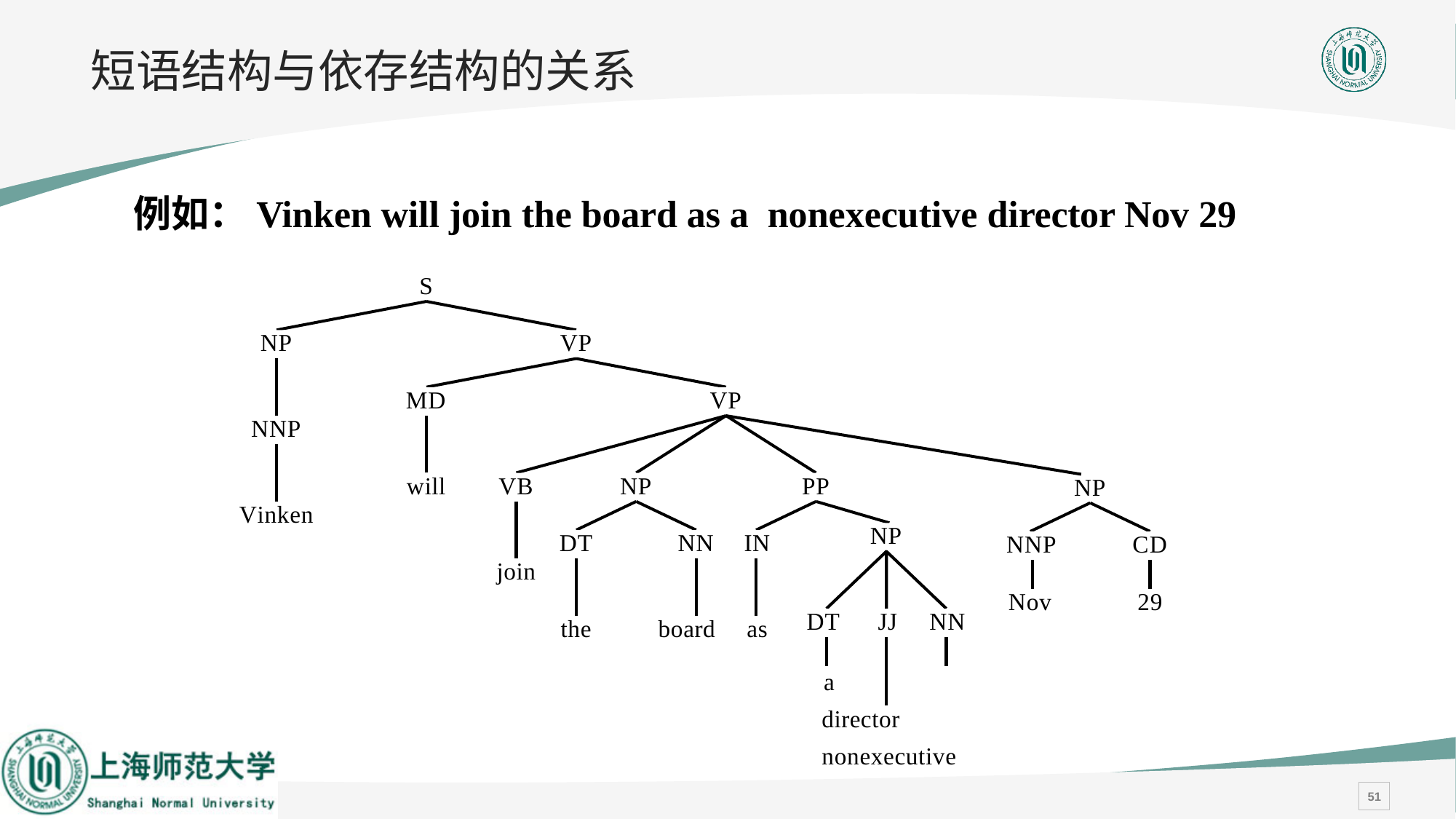

# 短语结构与依存结构的关系

例如：Vinken will join the board as a  nonexecutive director Nov 29

S

NP
VP

MD
VP

NNP

will
VB
NP
PP
NP

Vinken

NP

DT
NN	IN
NNP
CD

join

Nov
29
DT	JJ	NN

the
board	as

a	director  nonexecutive